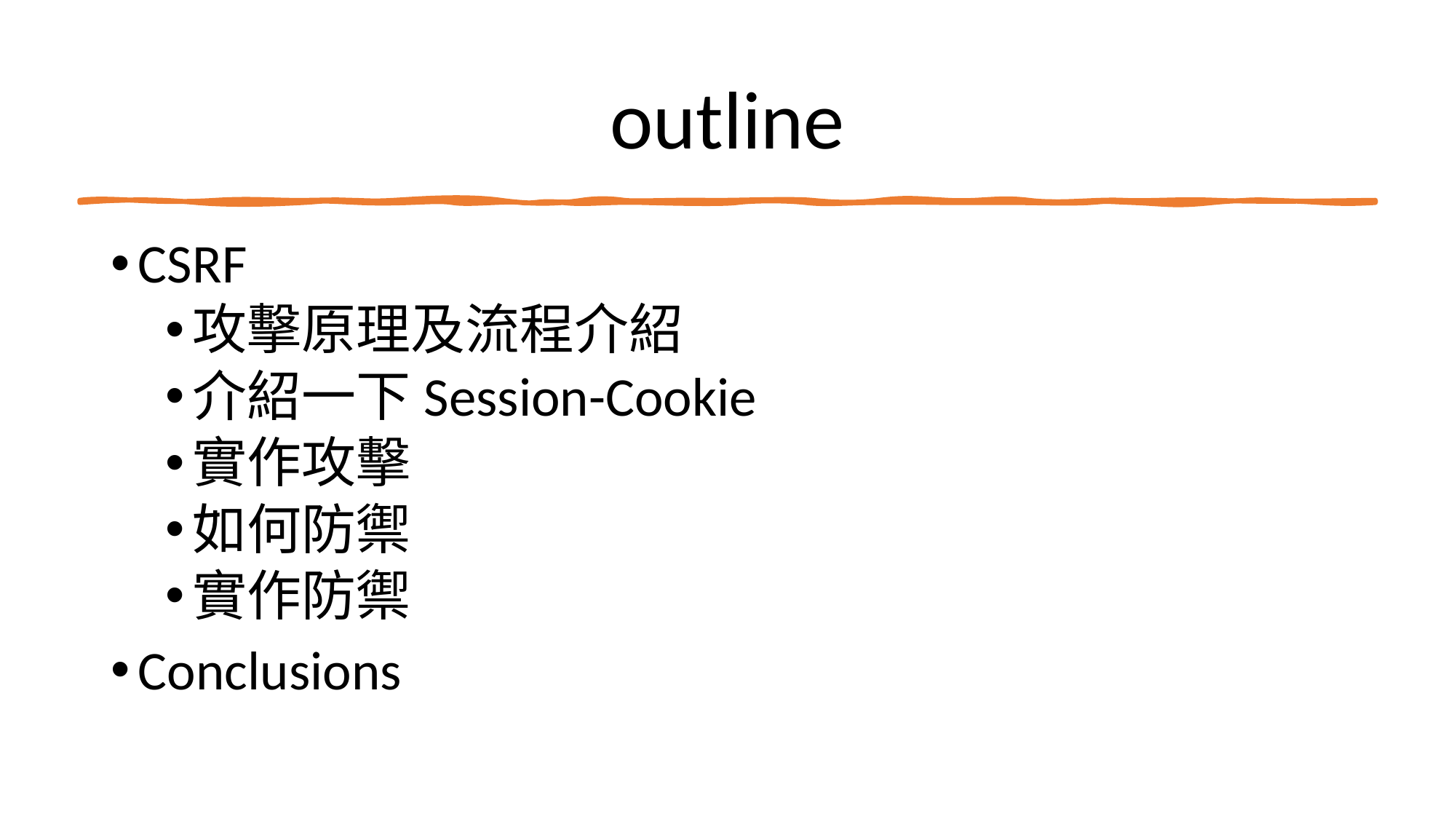

# outline

CSRF
攻擊原理及流程介紹
介紹一下Session-Cookie
實作攻擊
如何防禦
實作防禦
Conclusions